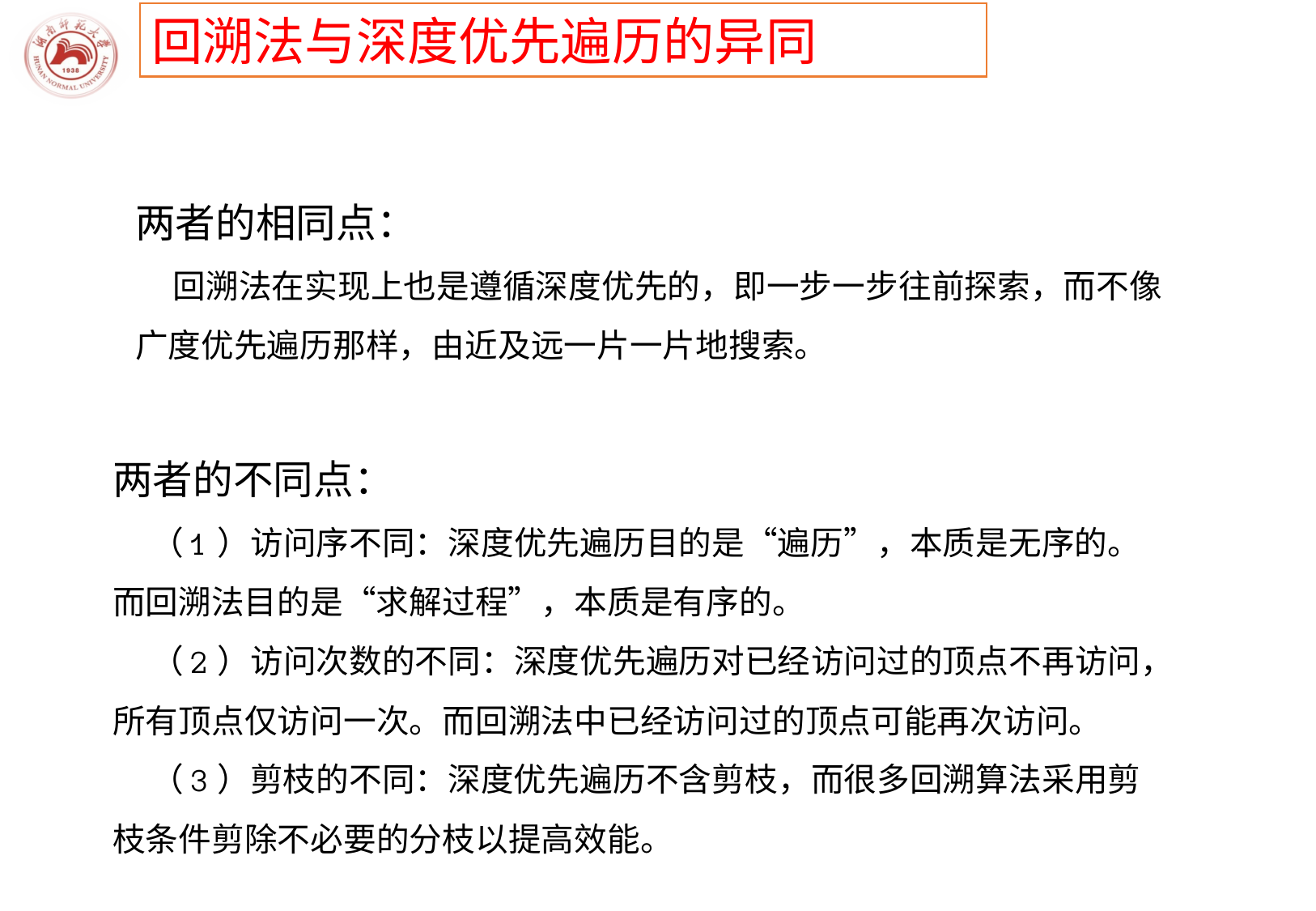

回溯法与深度优先遍历的异同
两者的相同点：
    回溯法在实现上也是遵循深度优先的，即一步一步往前探索，而不像广度优先遍历那样，由近及远一片一片地搜索。
两者的不同点：
    （1）访问序不同：深度优先遍历目的是“遍历”，本质是无序的。而回溯法目的是“求解过程”，本质是有序的。
    （2）访问次数的不同：深度优先遍历对已经访问过的顶点不再访问，所有顶点仅访问一次。而回溯法中已经访问过的顶点可能再次访问。
    （3）剪枝的不同：深度优先遍历不含剪枝，而很多回溯算法采用剪枝条件剪除不必要的分枝以提高效能。